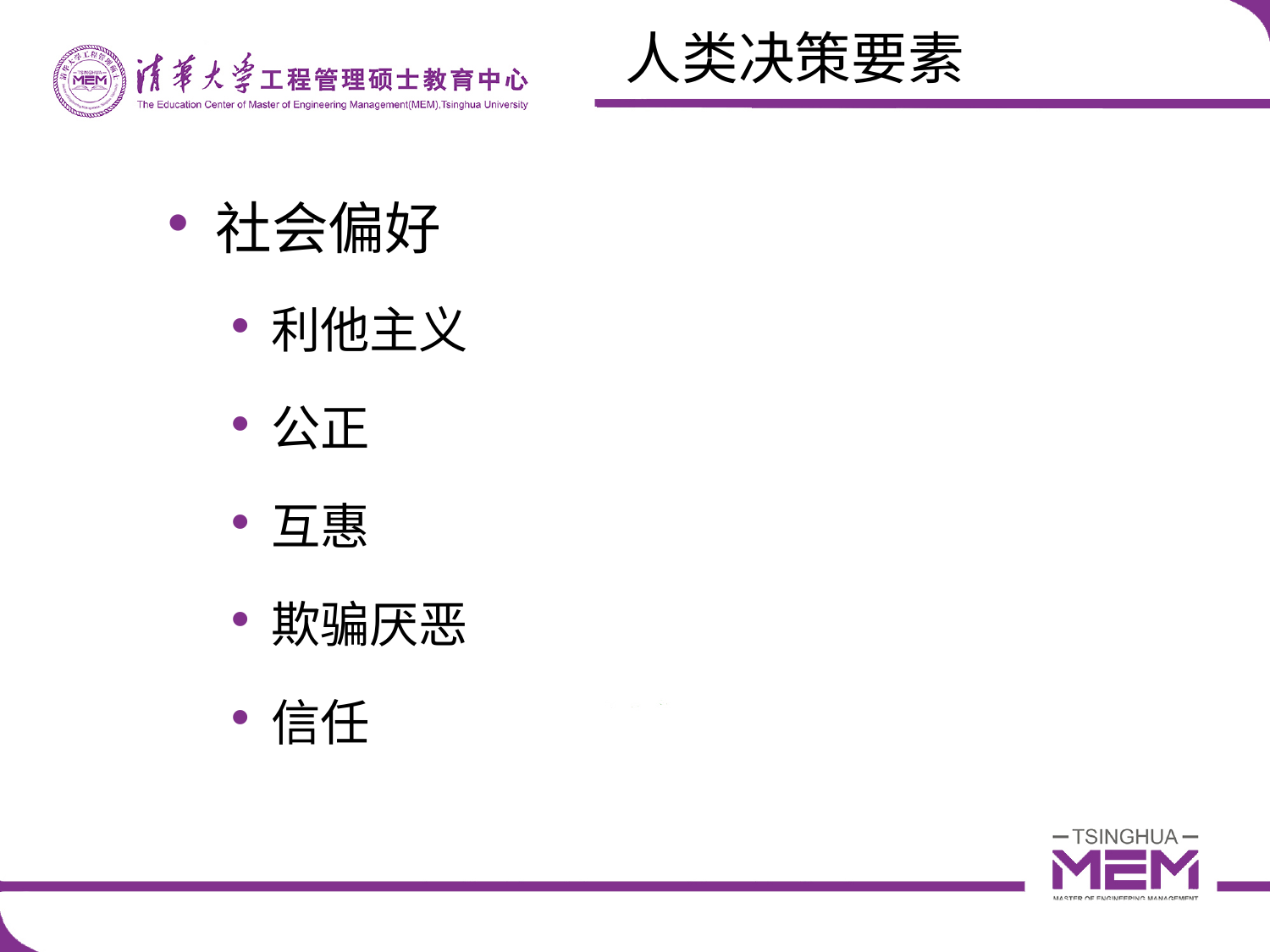

# 人类决策要素
社会偏好
利他主义
公正
互惠
欺骗厌恶
信任